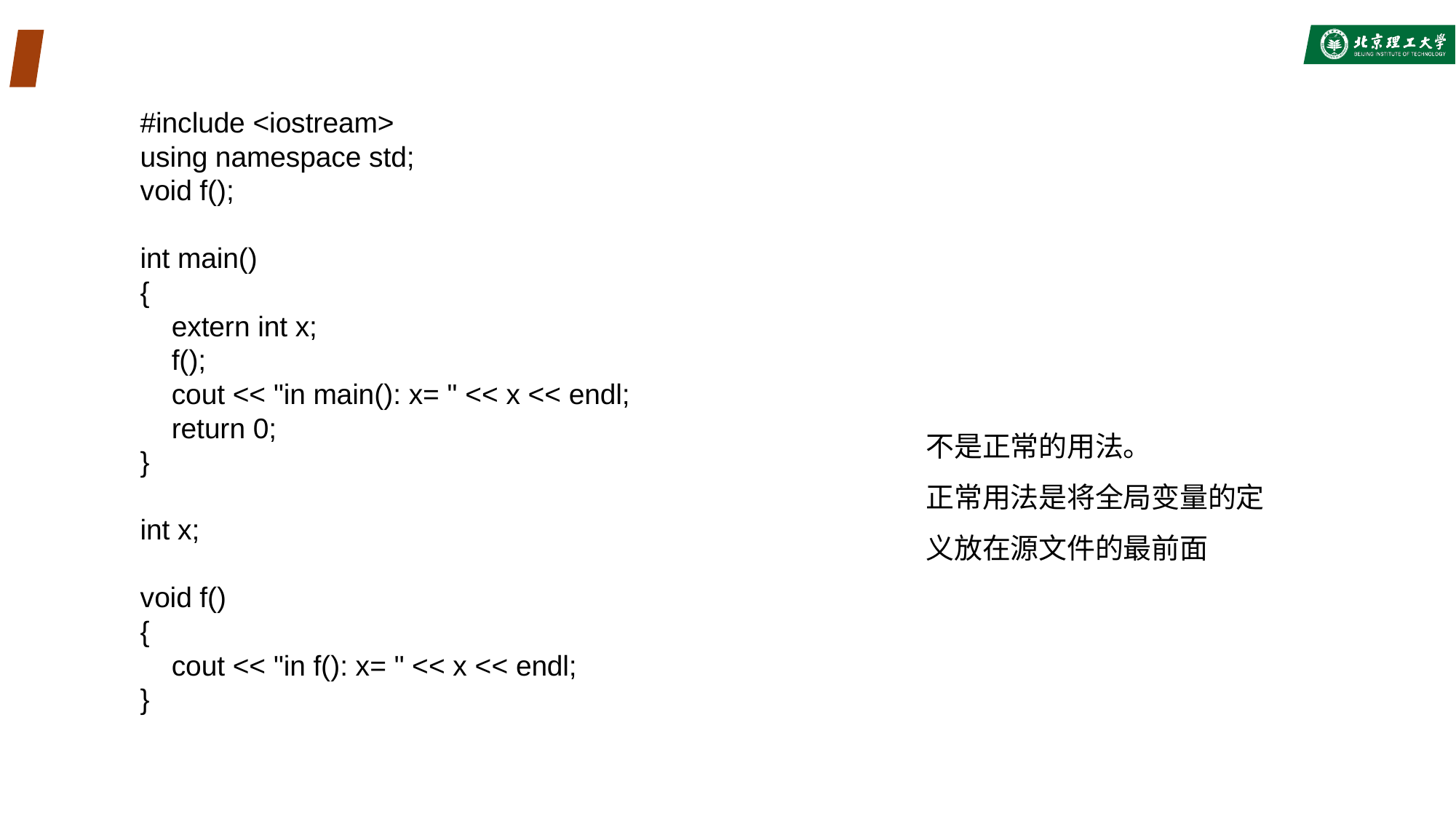

#
#include <iostream>
using namespace std;
void f();

int main()
{
    extern int x;
    f();
    cout << "in main(): x= " << x << endl;
    return 0;
}

int x;

void f()
{
    cout << "in f(): x= " << x << endl;
}
不是正常的用法。
正常用法是将全局变量的定义放在源文件的最前面